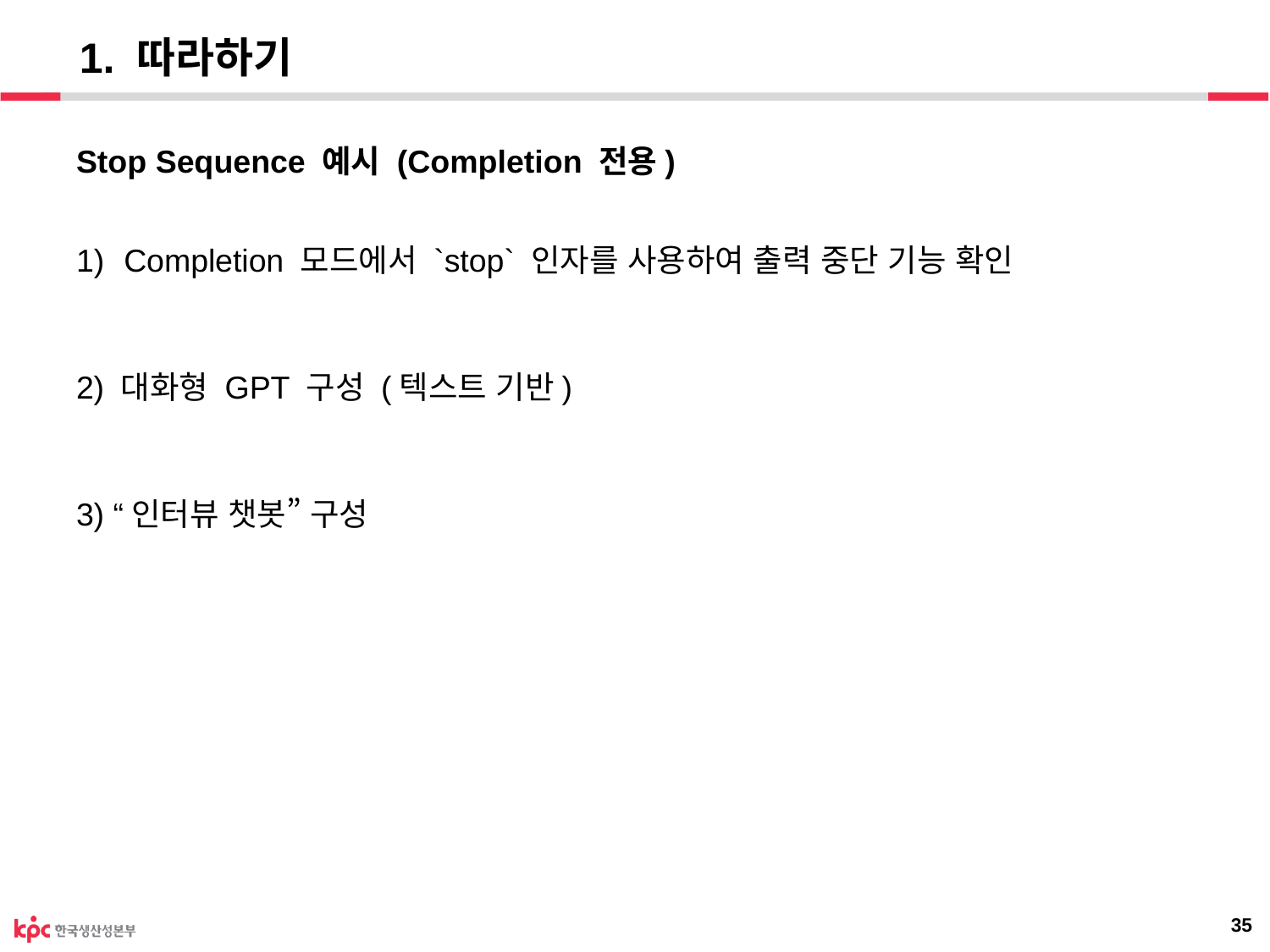

# 1. 따라하기
Stop Sequence 예시 (Completion 전용)

Completion 모드에서 `stop` 인자를 사용하여 출력 중단 기능 확인

2) 대화형 GPT 구성 (텍스트 기반)

3) “인터뷰 챗봇” 구성